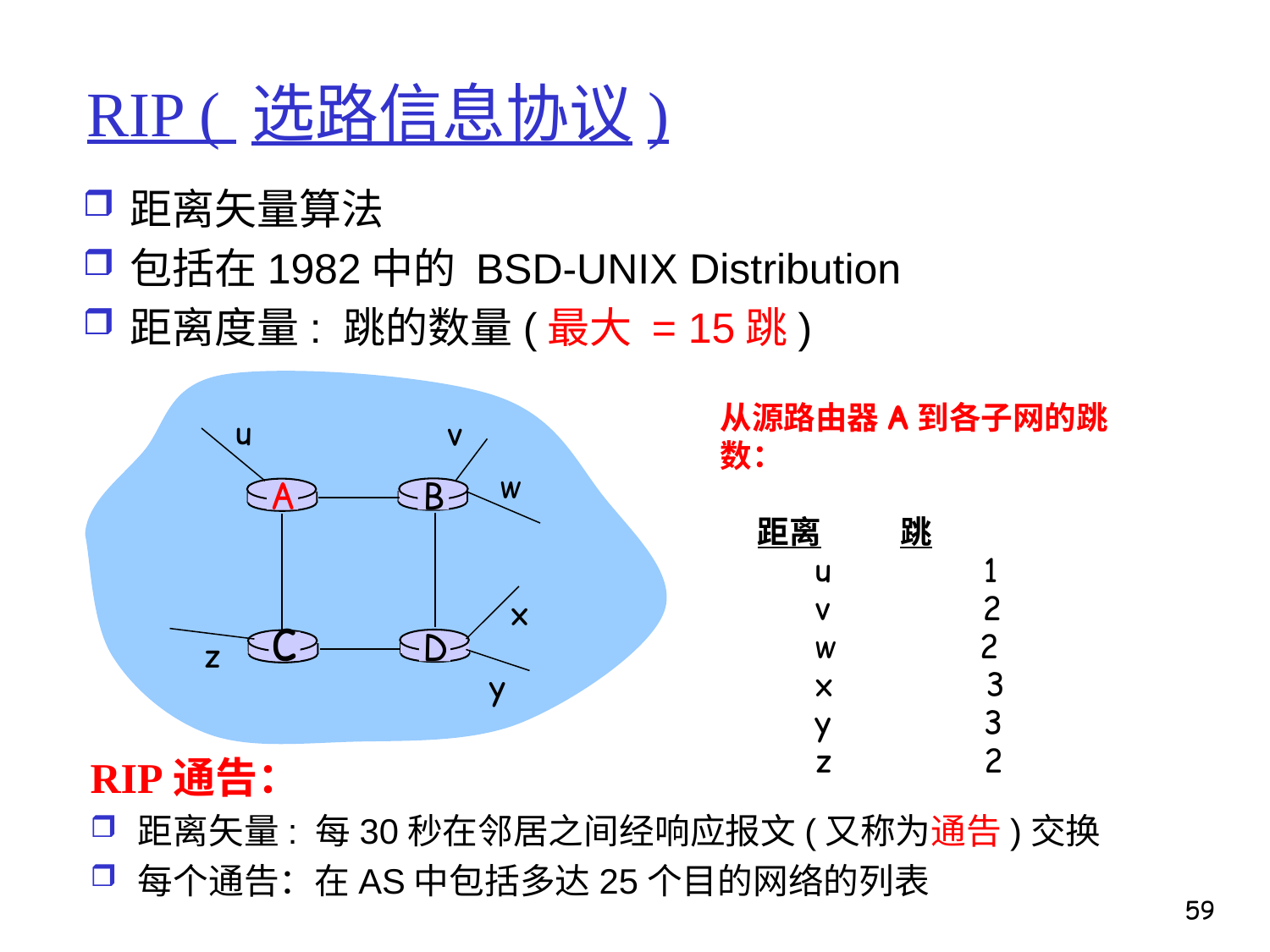

# RIP ( 选路信息协议)
距离矢量算法
包括在1982中的 BSD-UNIX Distribution
距离度量: 跳的数量(最大 = 15跳)

u
v

w
A

B

x
C

D

z

y
从源路由器A到各子网的跳数：

距离           跳
      u                1
      v                2
      w               2
      x                3
      y                3
      z                2
RIP通告：
距离矢量: 每30秒在邻居之间经响应报文(又称为通告)交换
每个通告：在AS中包括多达25个目的网络的列表
59